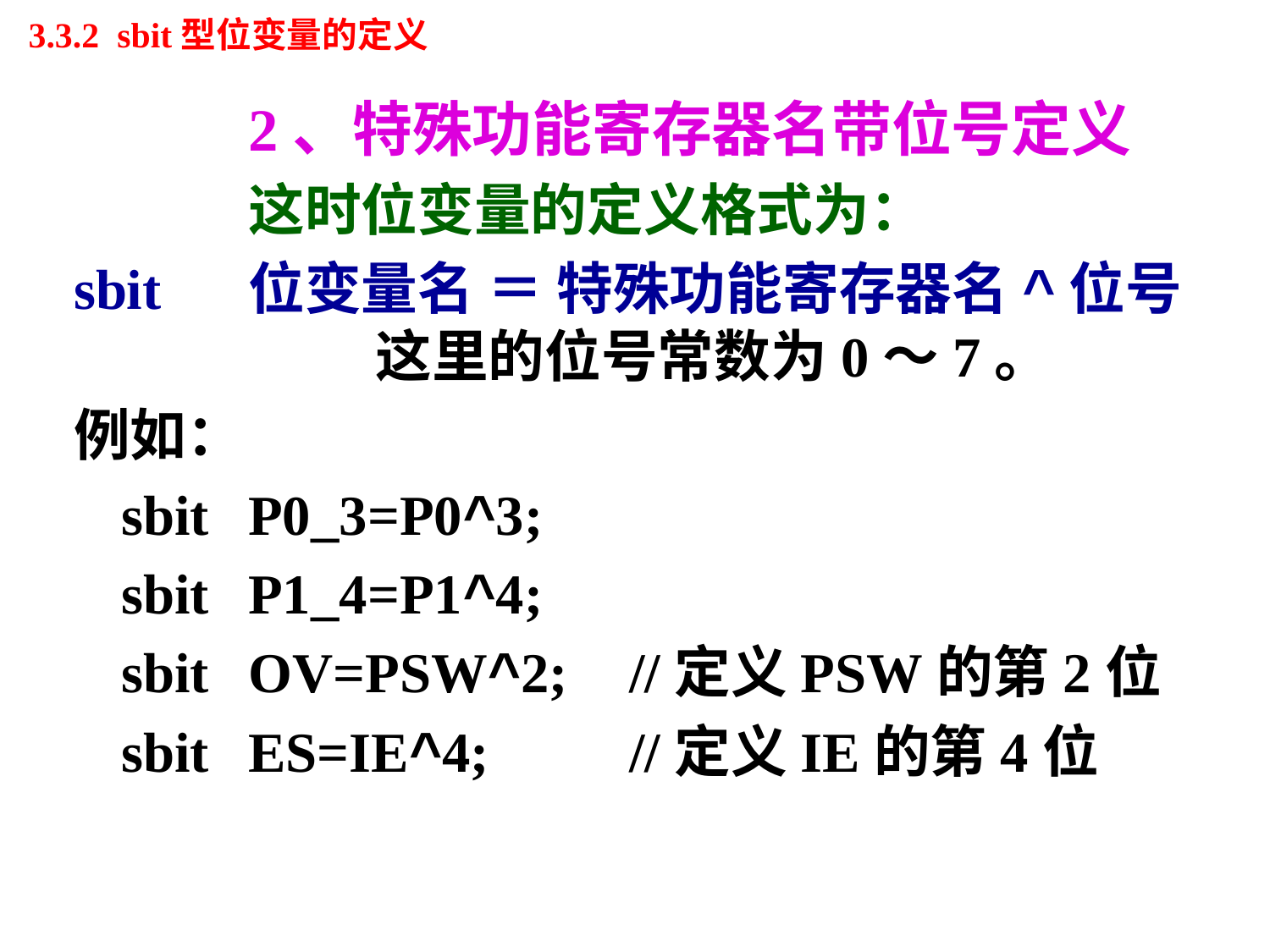

# 3.3.2  sbit型位变量的定义
		2、特殊功能寄存器名带位号定义
		这时位变量的定义格式为：
sbit	位变量名 ＝ 特殊功能寄存器名^位号		这里的位号常数为0～7。
例如：
	sbit	P0_3=P0^3;
	sbit	P1_4=P1^4;
	sbit	OV=PSW^2; 	//定义PSW的第2位
	sbit	ES=IE^4; 	//定义IE的第4位